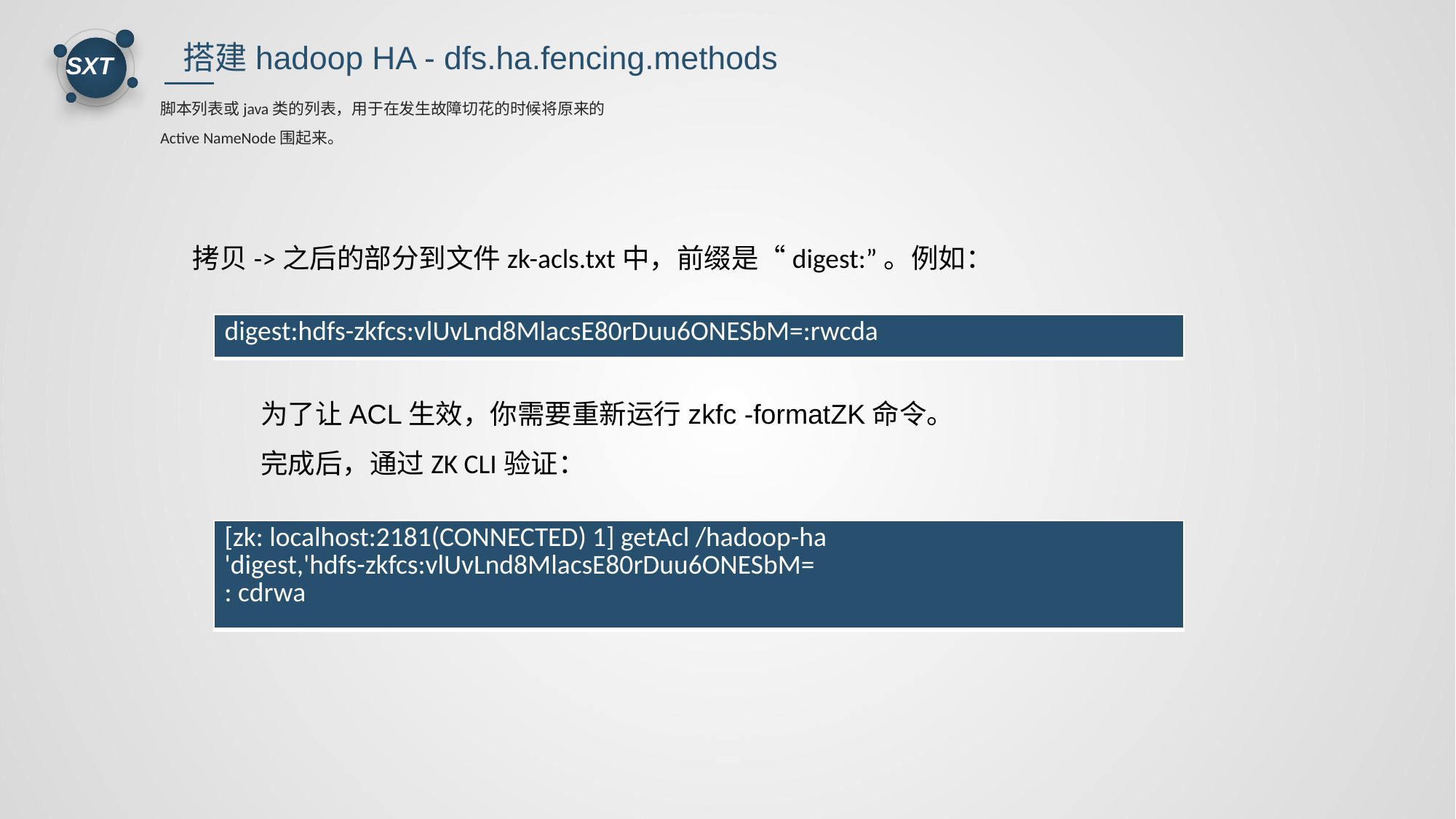

搭建hadoop HA - dfs.ha.fencing.methods
脚本列表或java类的列表，用于在发生故障切花的时候将原来的Active NameNode围起来。
拷贝->之后的部分到文件zk-acls.txt中，前缀是“digest:”。例如：
| digest:hdfs-zkfcs:vlUvLnd8MlacsE80rDuu6ONESbM=:rwcda |
| --- |
为了让ACL生效，你需要重新运行zkfc -formatZK命令。
完成后，通过ZK CLI验证：
| [zk: localhost:2181(CONNECTED) 1] getAcl /hadoop-ha 'digest,'hdfs-zkfcs:vlUvLnd8MlacsE80rDuu6ONESbM= : cdrwa |
| --- |